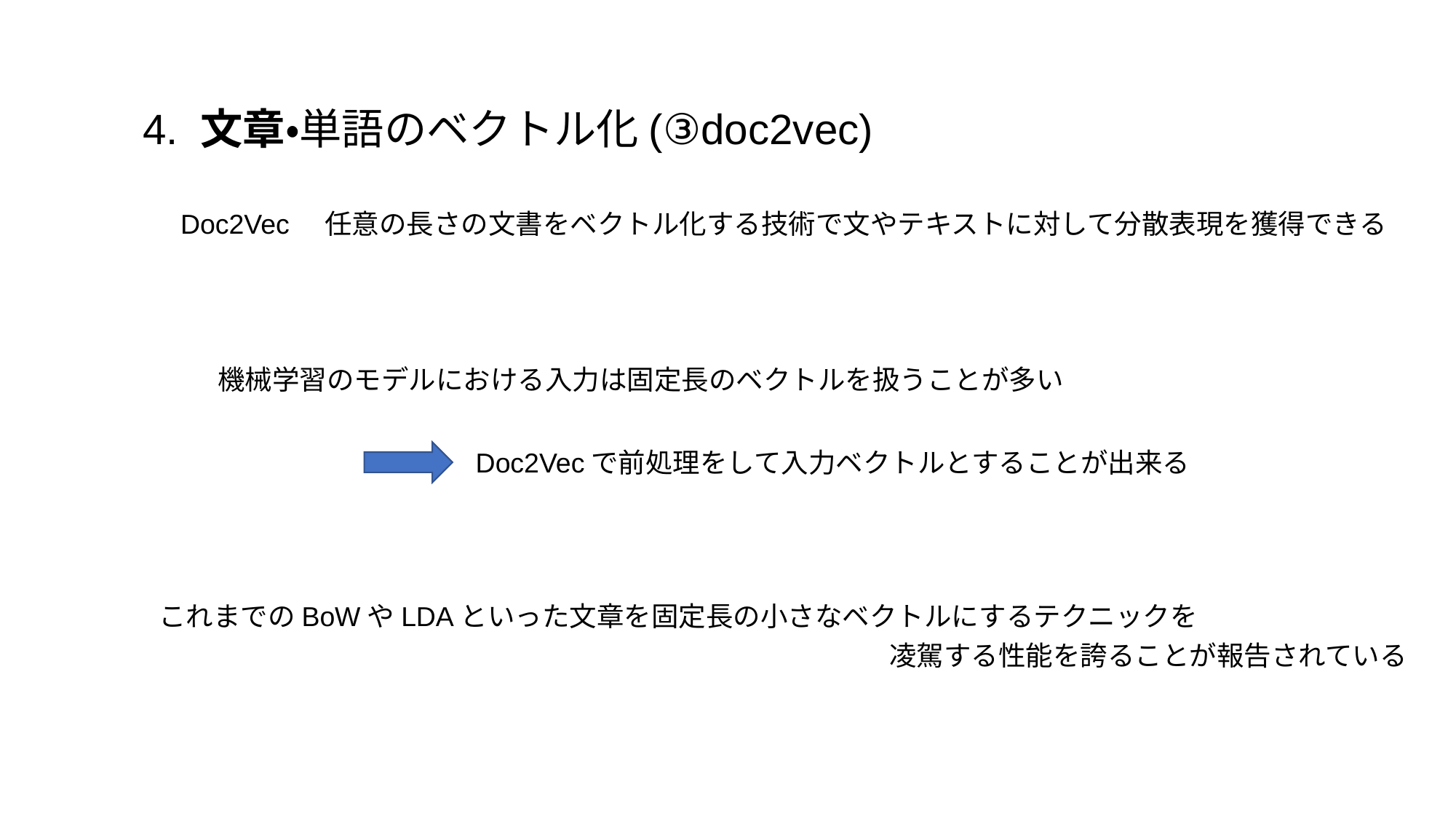

4. 文章・単語のベクトル化(③doc2vec)
Doc2Vec
任意の長さの文書をベクトル化する技術で文やテキストに対して分散表現を獲得できる
機械学習のモデルにおける入力は固定長のベクトルを扱うことが多い
Doc2Vecで前処理をして入力ベクトルとすることが出来る

これまでのBoWやLDAといった文章を固定長の小さなベクトルにするテクニックを
凌駕する性能を誇ることが報告されている